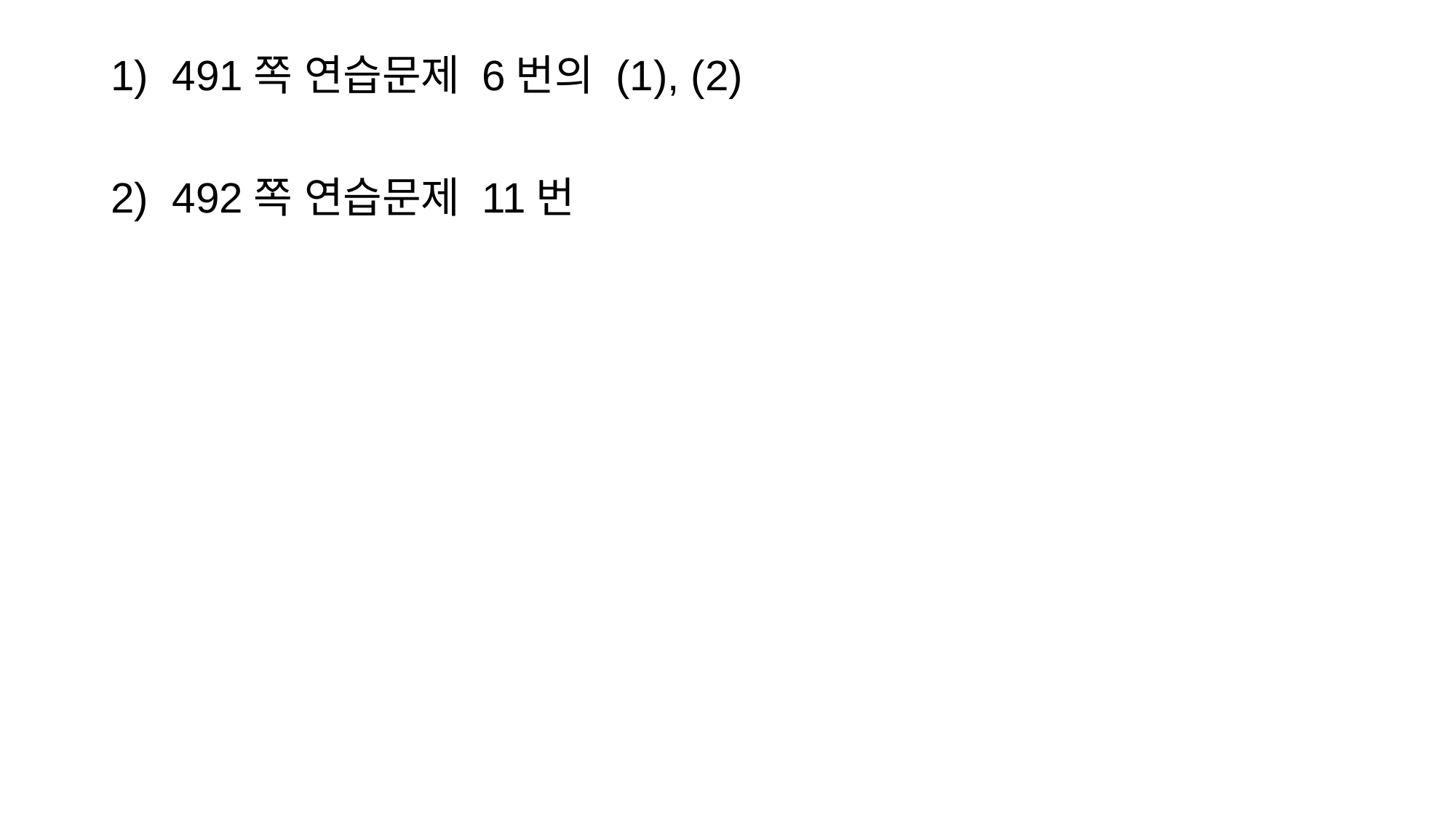

491쪽 연습문제 6번의 (1), (2)

492쪽 연습문제 11번